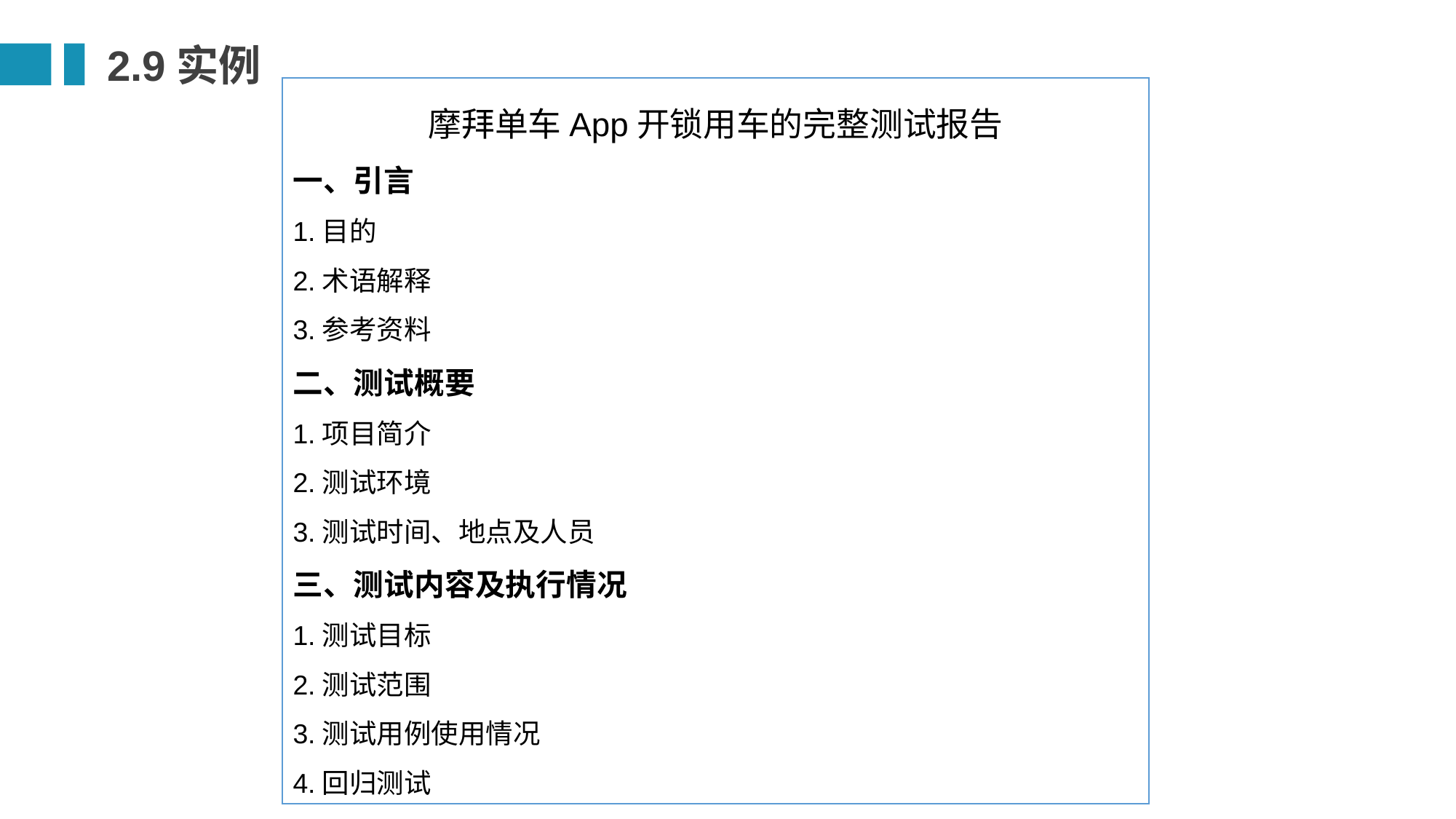

2.9实例

摩拜单车App开锁用车的完整测试报告
一、引言
1.目的
2.术语解释
3.参考资料
二、测试概要
1.项目简介
2.测试环境
3.测试时间、地点及人员
三、测试内容及执行情况
1.测试目标
2.测试范围
3.测试用例使用情况
4.回归测试
85